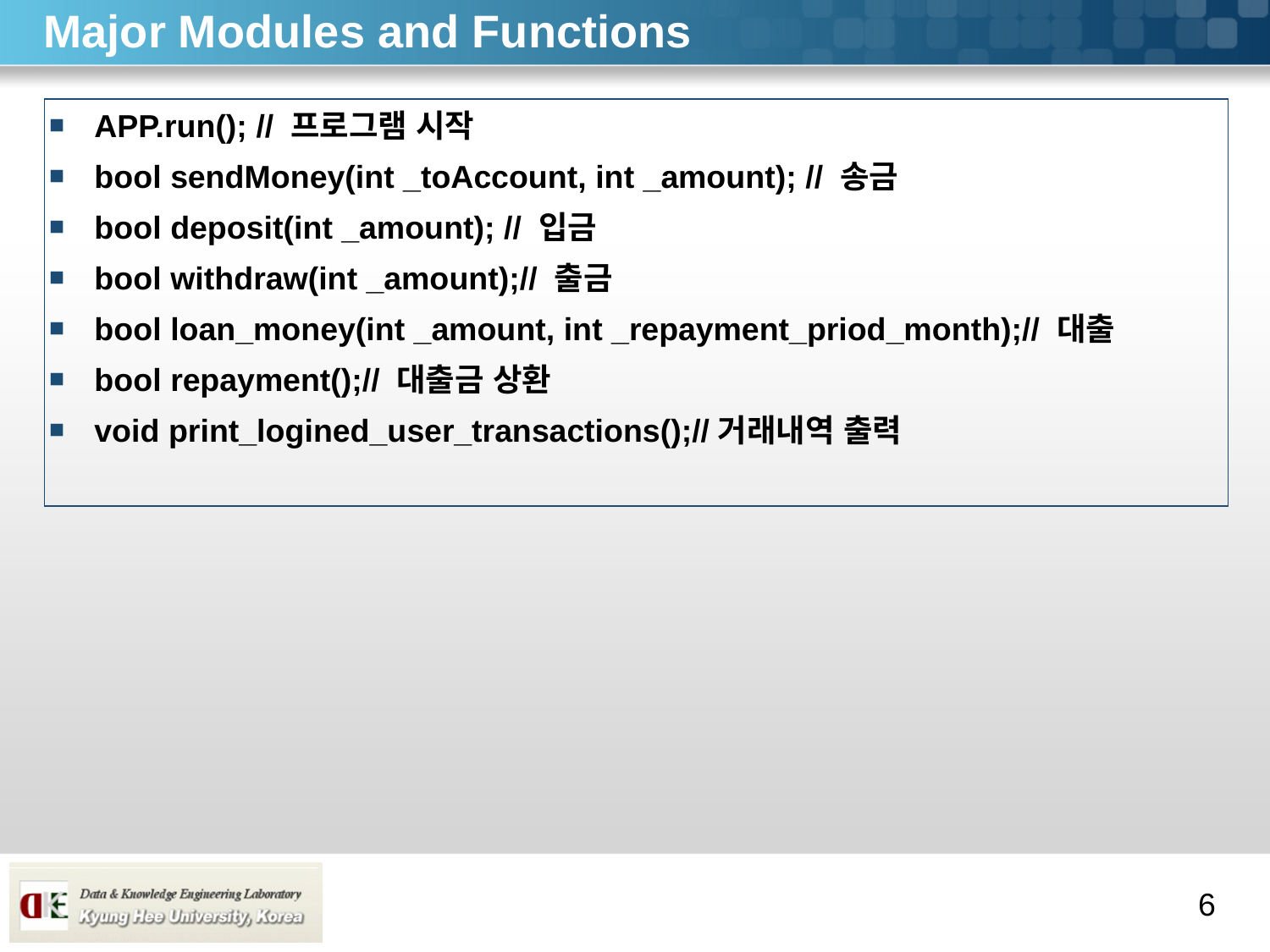

# Major Modules and Functions
APP.run(); // 프로그램 시작
bool sendMoney(int _toAccount, int _amount); // 송금
bool deposit(int _amount); // 입금
bool withdraw(int _amount);// 출금
bool loan_money(int _amount, int _repayment_priod_month);// 대출
bool repayment();// 대출금 상환
void print_logined_user_transactions();//거래내역 출력